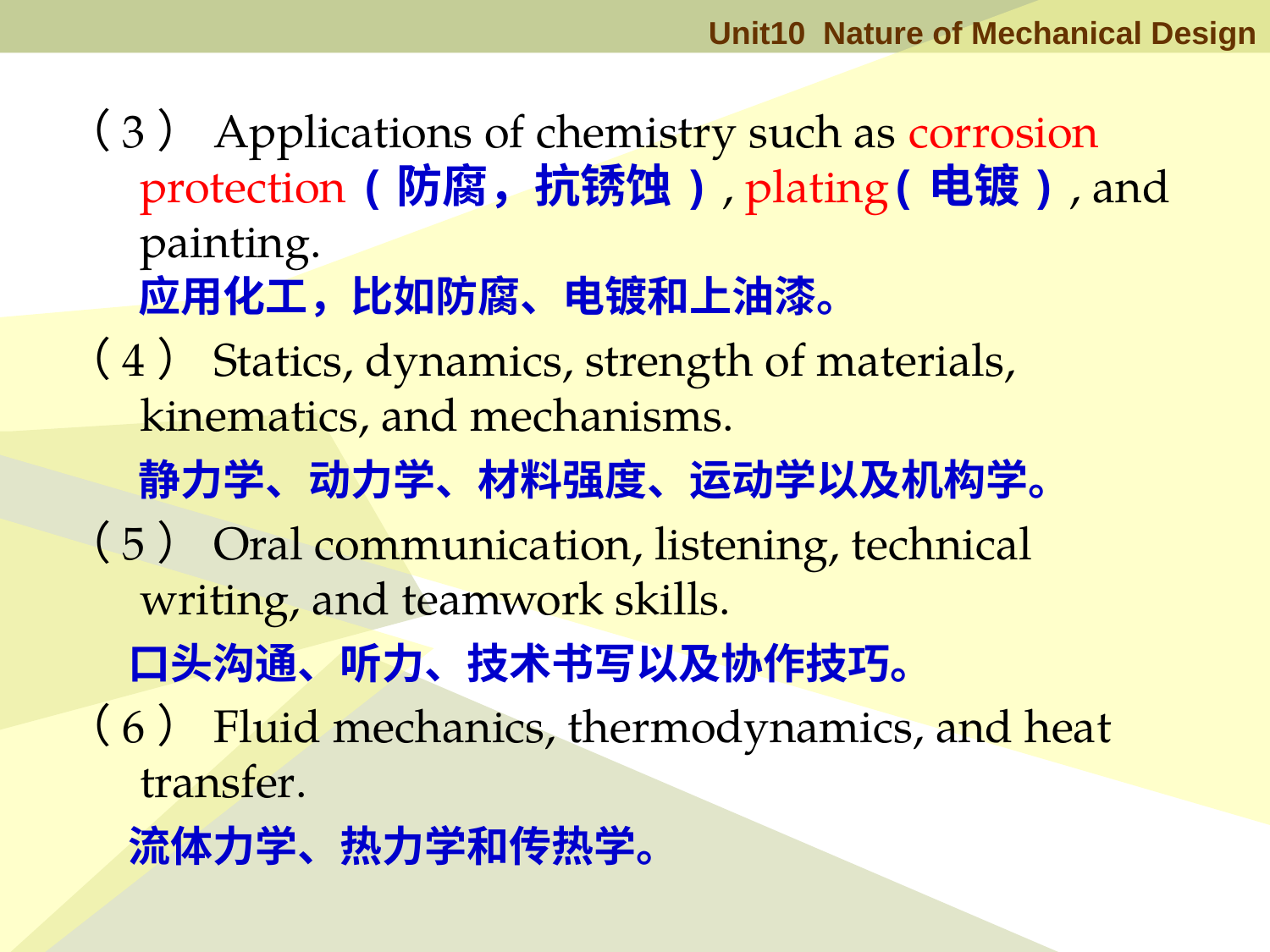

（3）Applications of chemistry such as corrosion protection (防腐，抗锈蚀) , plating(电镀) , and painting.
      应用化工，比如防腐、电镀和上油漆。
（4）Statics, dynamics, strength of materials, kinematics, and mechanisms.
      静力学、动力学、材料强度、运动学以及机构学。
（5）Oral communication, listening, technical writing, and teamwork skills.
     口头沟通、听力、技术书写以及协作技巧。
（6）Fluid mechanics, thermodynamics, and heat transfer.
     流体力学、热力学和传热学。